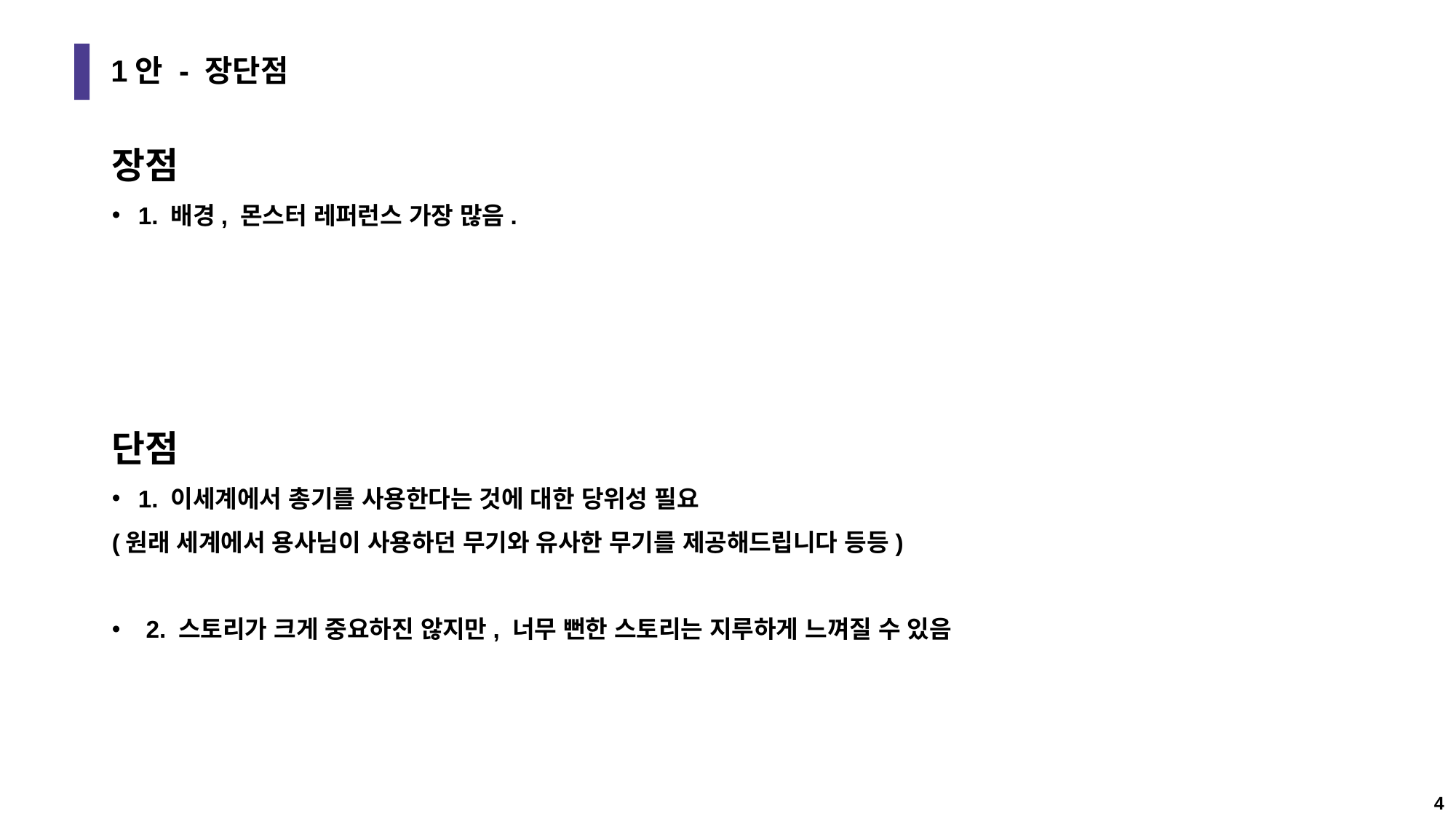

# 1안 - 장단점
장점
1. 배경, 몬스터 레퍼런스 가장 많음.

단점
1. 이세계에서 총기를 사용한다는 것에 대한 당위성 필요
(원래 세계에서 용사님이 사용하던 무기와 유사한 무기를 제공해드립니다 등등)

2. 스토리가 크게 중요하진 않지만, 너무 뻔한 스토리는 지루하게 느껴질 수 있음